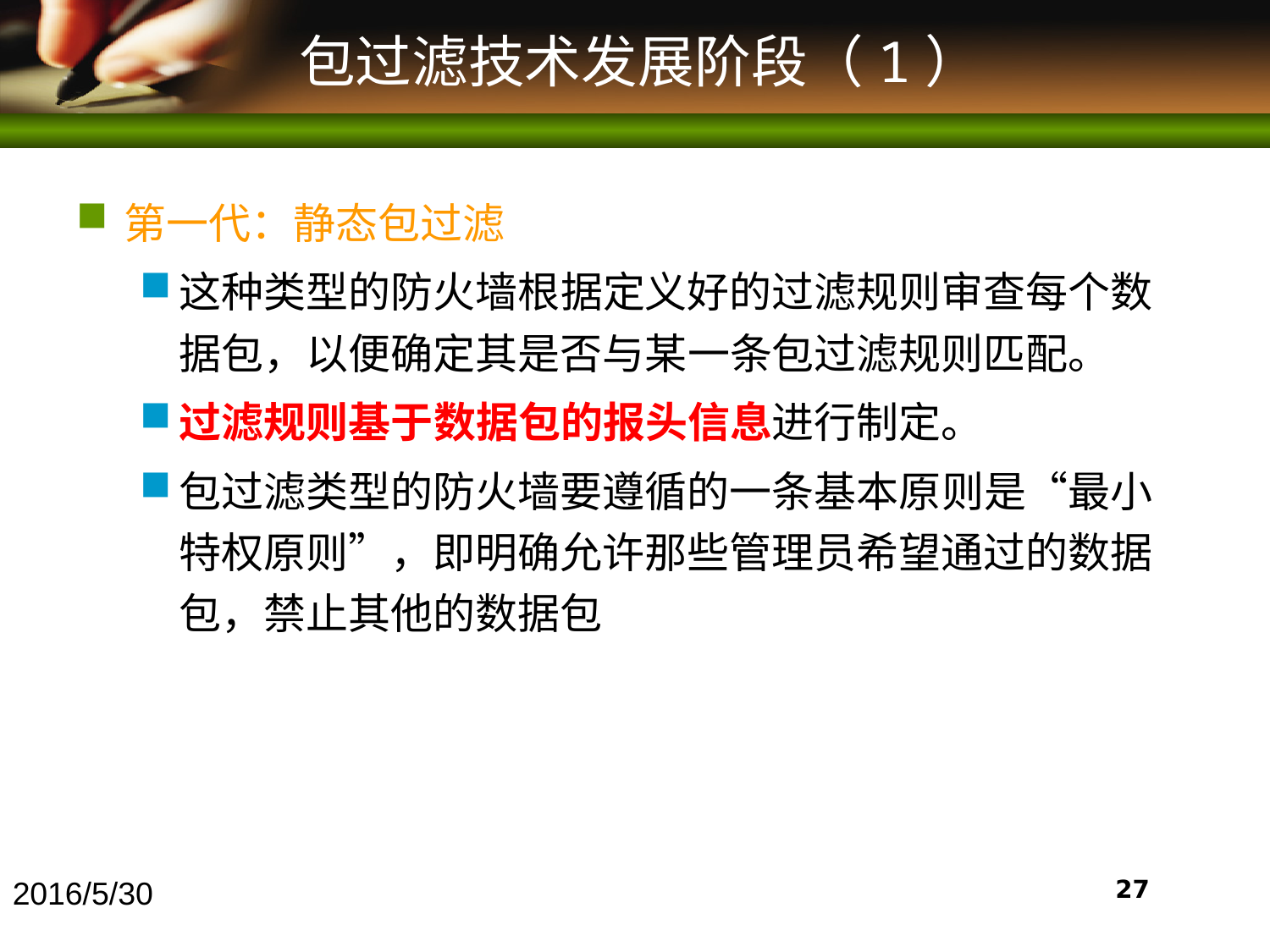

# 包过滤技术发展阶段（1）
第一代：静态包过滤
这种类型的防火墙根据定义好的过滤规则审查每个数据包，以便确定其是否与某一条包过滤规则匹配。
过滤规则基于数据包的报头信息进行制定。
包过滤类型的防火墙要遵循的一条基本原则是“最小特权原则”，即明确允许那些管理员希望通过的数据包，禁止其他的数据包
2016/5/30

27